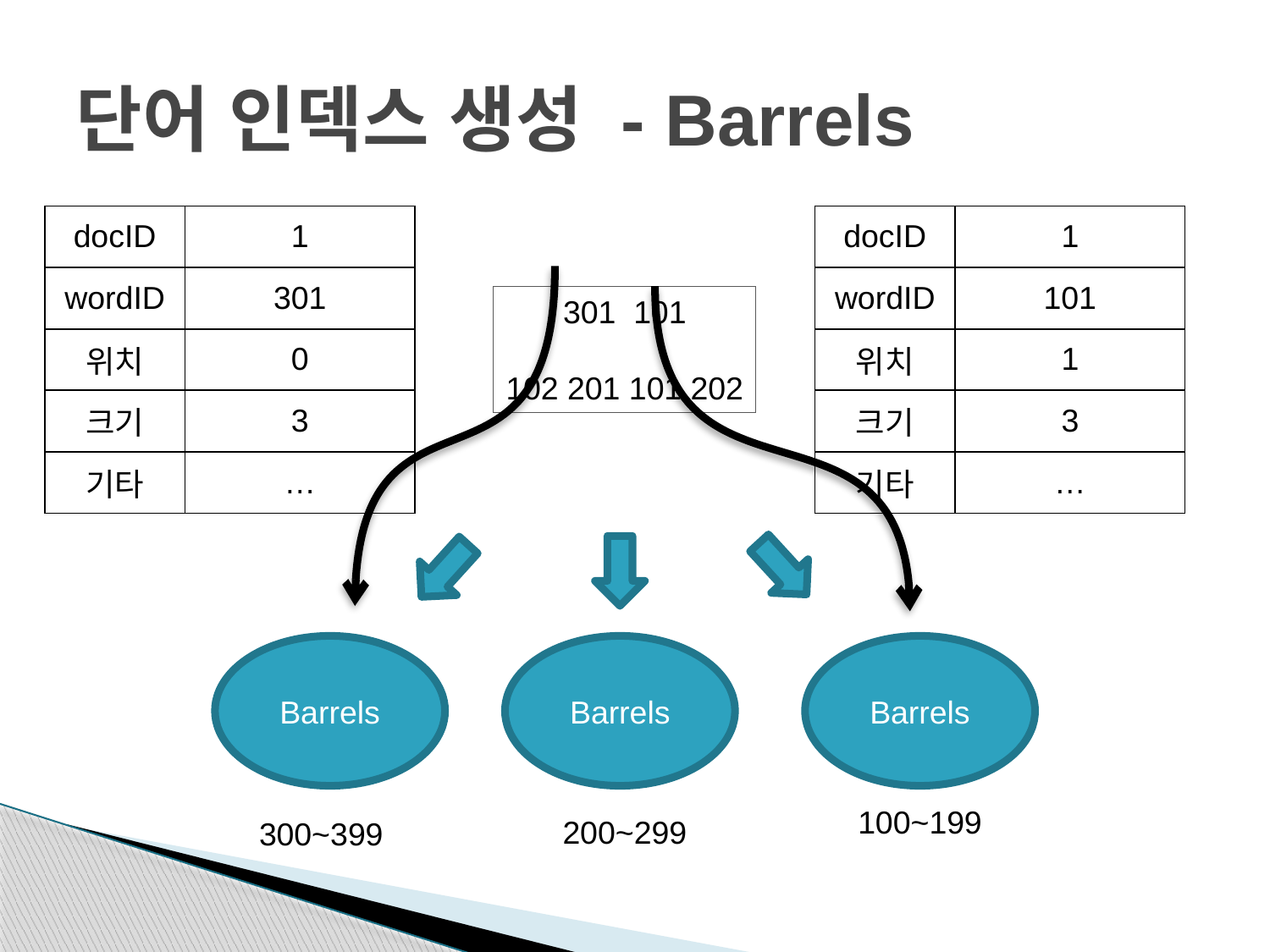

# 단어 인덱스 생성 - Barrels
| docID | 1 |
| --- | --- |
| wordID | 301 |
| 위치 | 0 |
| 크기 | 3 |
| 기타 | … |
| docID | 1 |
| --- | --- |
| wordID | 101 |
| 위치 | 1 |
| 크기 | 3 |
| 기타 | … |
  101

102 201 101 202

Barrels
Barrels
Barrels
100~199
200~299
300~399